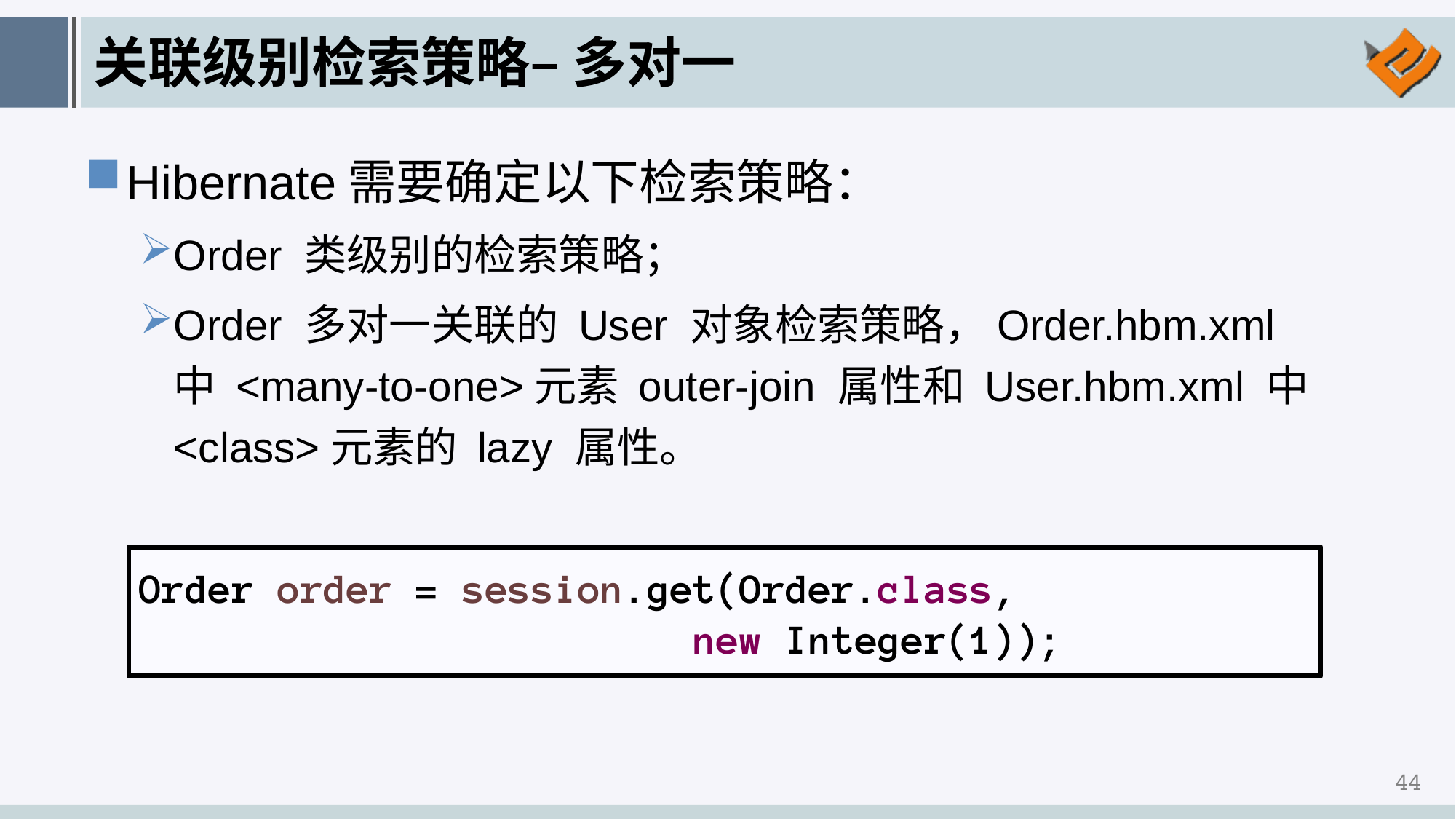

# 关联级别检索策略– 多对一
Hibernate需要确定以下检索策略：
Order 类级别的检索策略；
Order 多对一关联的 User 对象检索策略，Order.hbm.xml 中 <many-to-one>元素 outer-join 属性和 User.hbm.xml 中<class>元素的 lazy 属性。
Order order = session.get(Order.class,
                        new Integer(1));